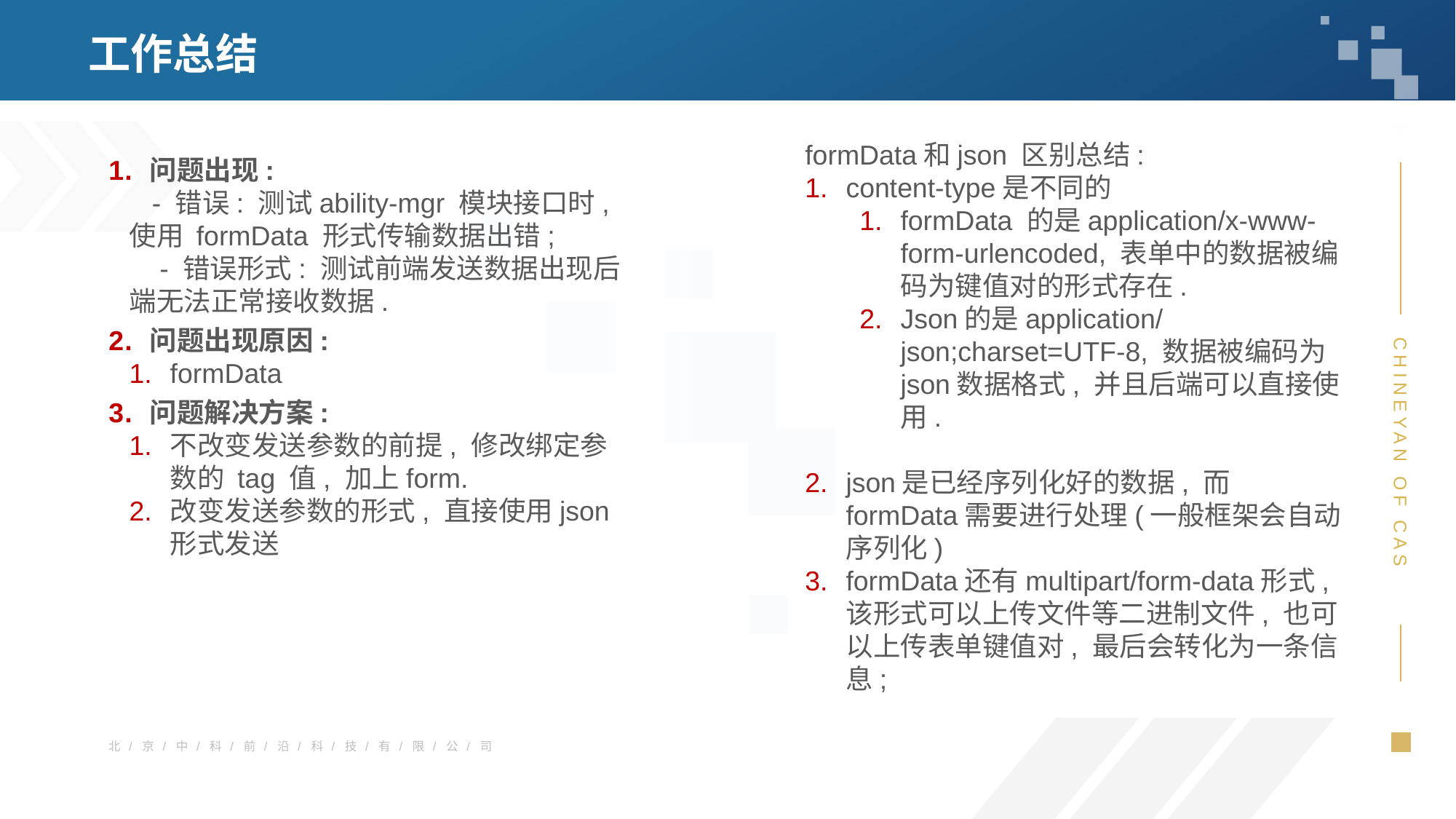

工作总结
formData和json 区别总结:
content-type是不同的
formData 的是application/x-www-form-urlencoded, 表单中的数据被编码为键值对的形式存在.
Json的是application/json;charset=UTF-8, 数据被编码为json数据格式, 并且后端可以直接使用.

json是已经序列化好的数据, 而formData需要进行处理(一般框架会自动序列化)
formData还有multipart/form-data形式, 该形式可以上传文件等二进制文件, 也可以上传表单键值对, 最后会转化为一条信息;

问题出现:
   - 错误: 测试ability-mgr 模块接口时, 使用 formData 形式传输数据出错;
    - 错误形式: 测试前端发送数据出现后端无法正常接收数据.
问题出现原因:
formData
问题解决方案:
不改变发送参数的前提, 修改绑定参数的 tag 值, 加上form.
改变发送参数的形式, 直接使用json形式发送